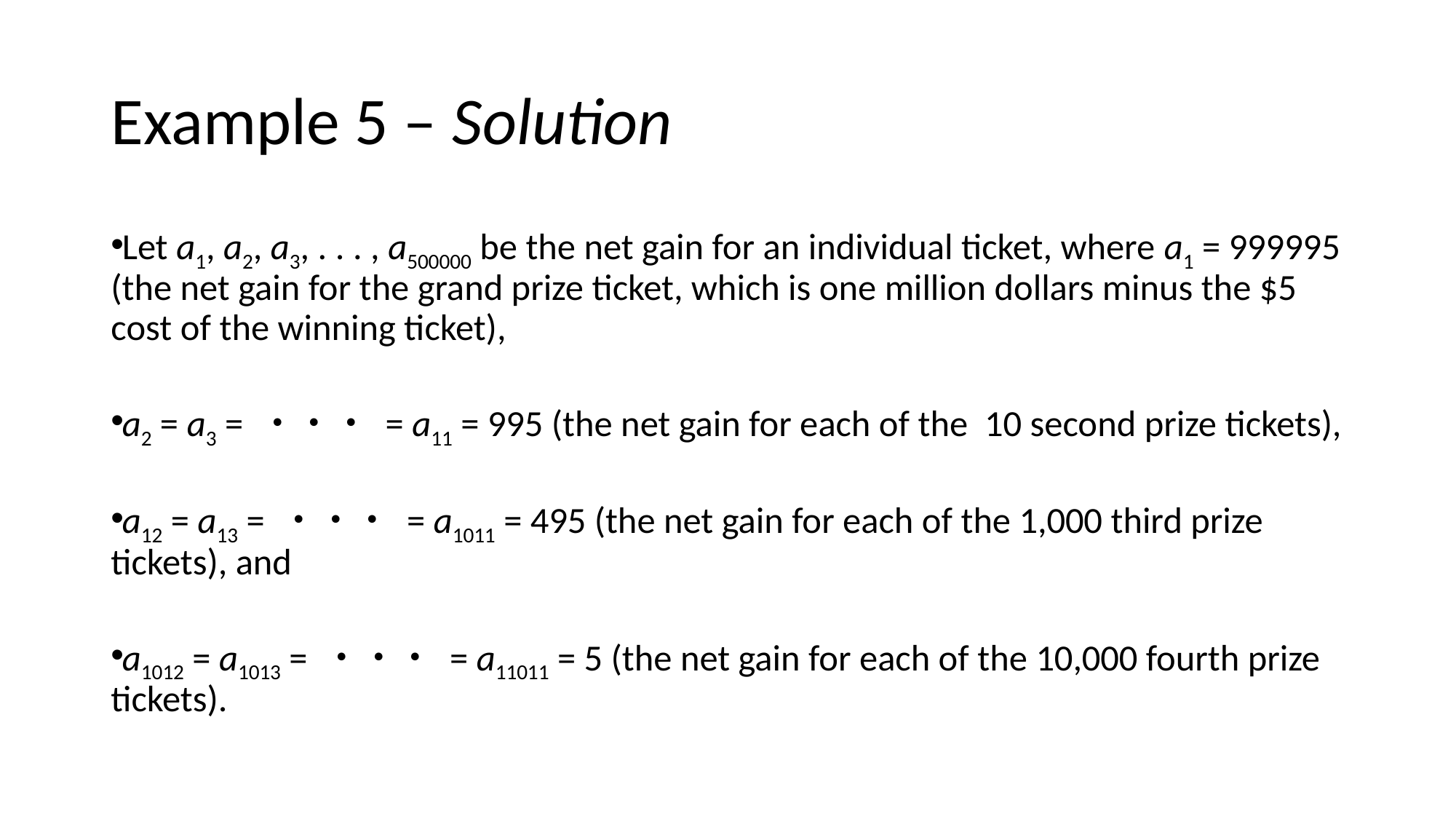

# Example 5 – Solution
cont’d
Let a1, a2, a3, . . . , a500000 be the net gain for an individual ticket, where a1 = 999995 (the net gain for the grand prize ticket, which is one million dollars minus the $5 cost of the winning ticket),

a2 = a3 = ・・・ = a11 = 995 (the net gain for each of the  10 second prize tickets),

a12 = a13 = ・・・ = a1011 = 495 (the net gain for each of the 1,000 third prize tickets), and

a1012 = a1013 = ・・・ = a11011 = 5 (the net gain for each of the 10,000 fourth prize tickets).